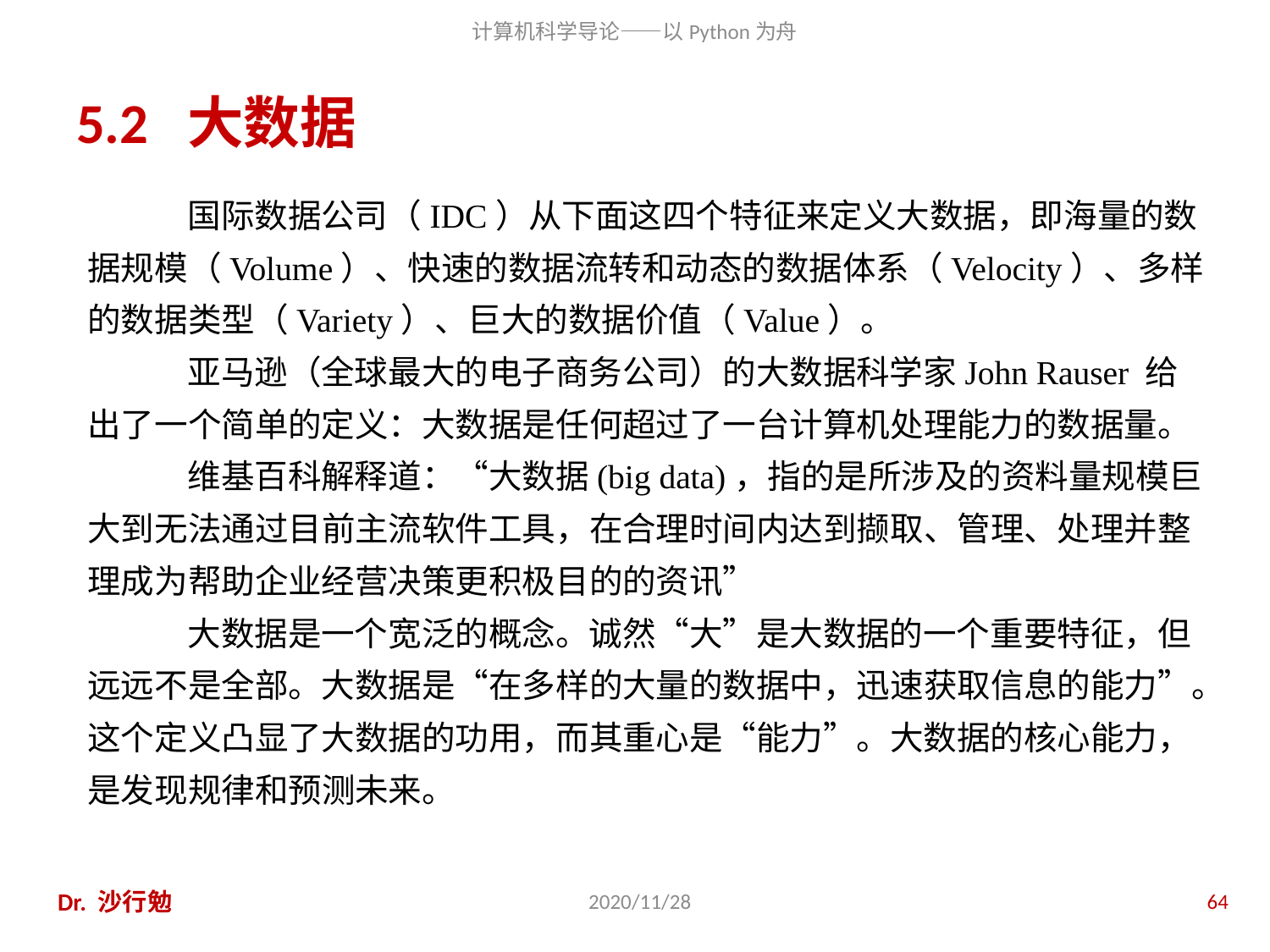

# 5.2  大数据
国际数据公司（IDC）从下面这四个特征来定义大数据，即海量的数据规模（Volume）、快速的数据流转和动态的数据体系（Velocity）、多样的数据类型（Variety）、巨大的数据价值（Value）。
亚马逊（全球最大的电子商务公司）的大数据科学家John Rauser 给出了一个简单的定义：大数据是任何超过了一台计算机处理能力的数据量。
维基百科解释道：“大数据(big data)，指的是所涉及的资料量规模巨大到无法通过目前主流软件工具，在合理时间内达到撷取、管理、处理并整理成为帮助企业经营决策更积极目的的资讯”
大数据是一个宽泛的概念。诚然“大”是大数据的一个重要特征，但远远不是全部。大数据是“在多样的大量的数据中，迅速获取信息的能力”。这个定义凸显了大数据的功用，而其重心是“能力”。大数据的核心能力，是发现规律和预测未来。
Dr. 沙行勉
2020/11/28
64